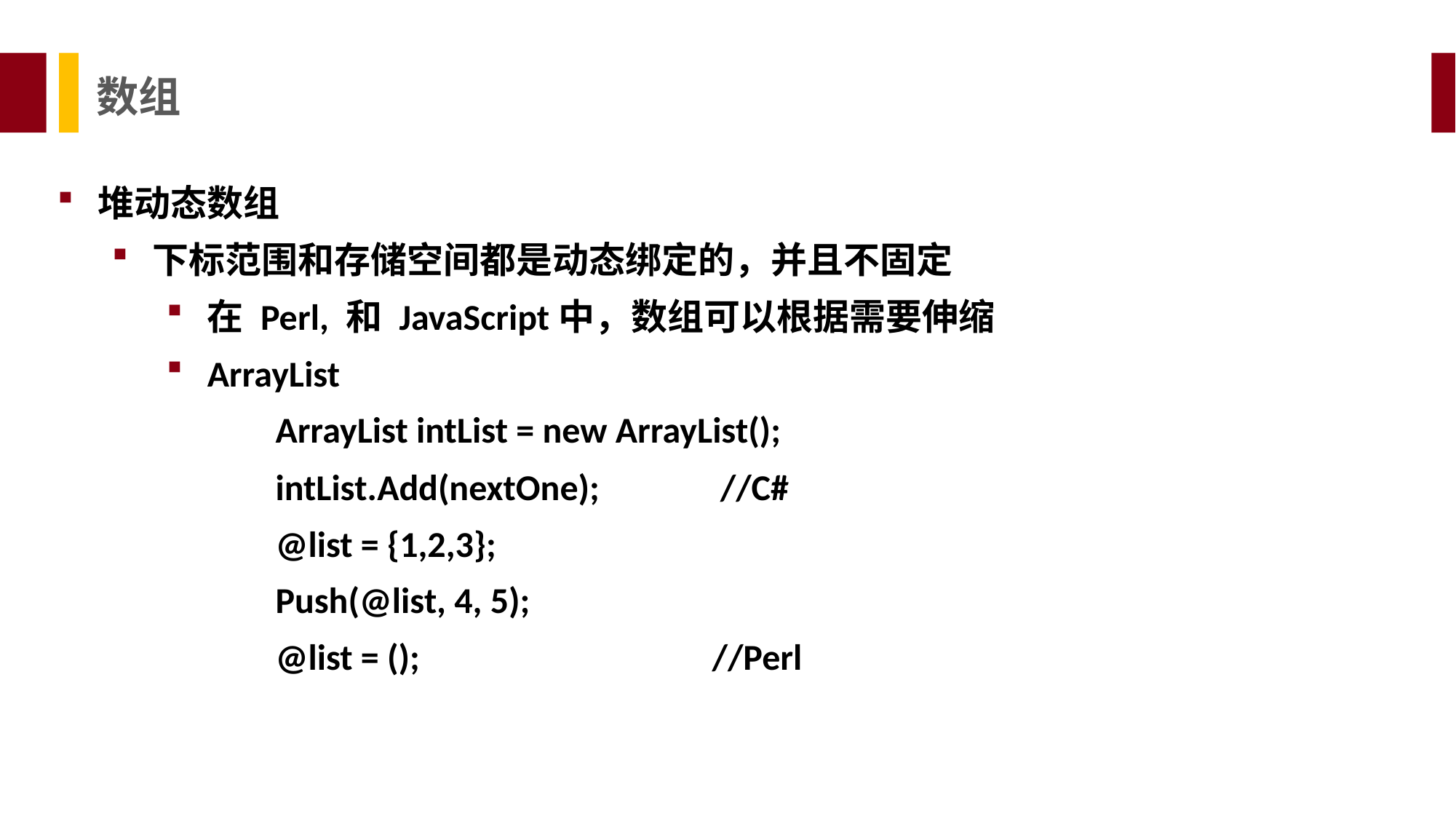

数组
堆动态数组
下标范围和存储空间都是动态绑定的，并且不固定
在 Perl, 和 JavaScript中，数组可以根据需要伸缩
ArrayList
	ArrayList intList = new ArrayList();
	intList.Add(nextOne);  	 //C#
	@list = {1,2,3};
	Push(@list, 4, 5);
	@list = ();			//Perl